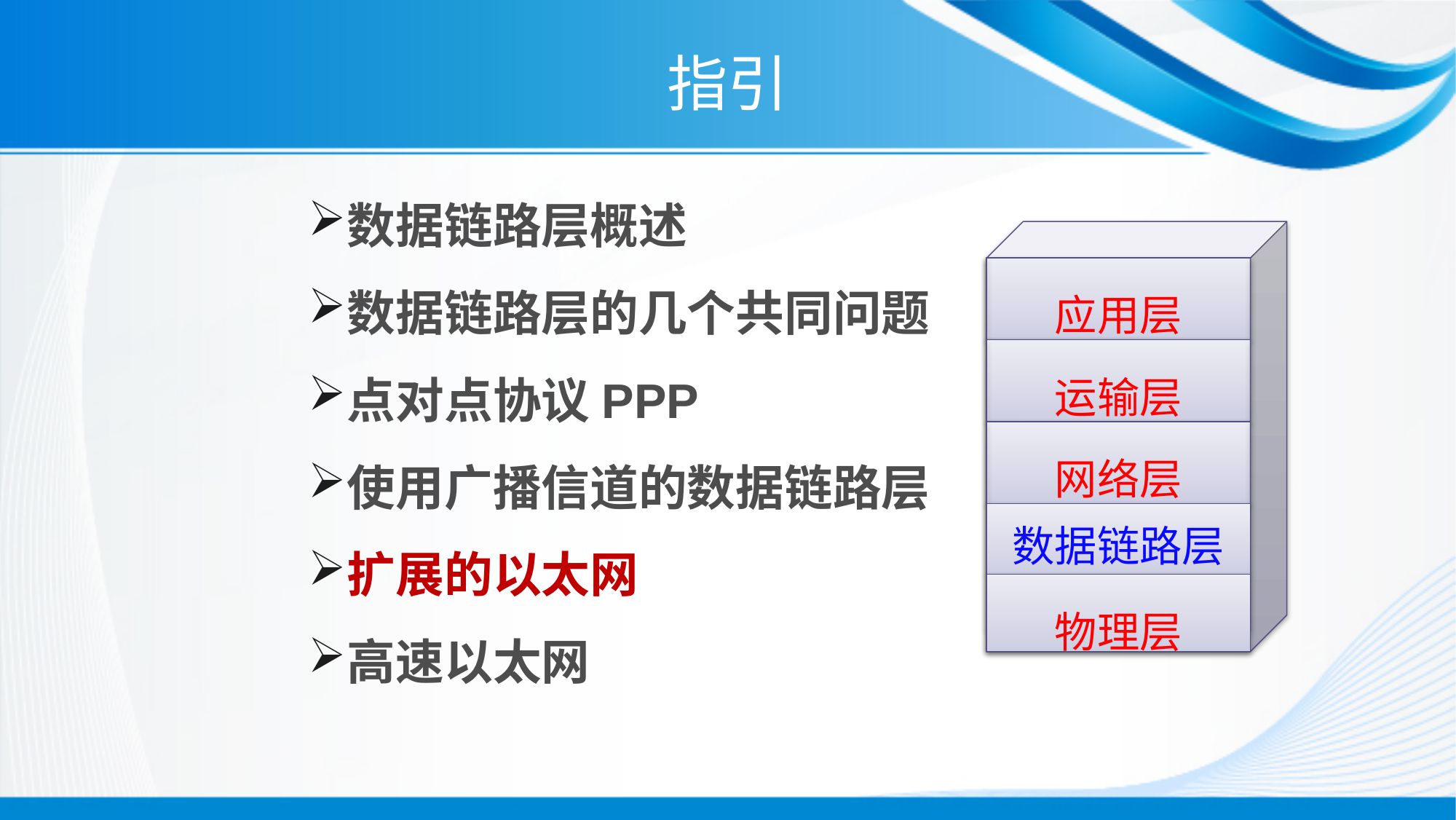

# 指引
数据链路层概述
数据链路层的几个共同问题
点对点协议PPP
使用广播信道的数据链路层
扩展的以太网
高速以太网

应用层

运输层

网络层

数据链路层

物理层